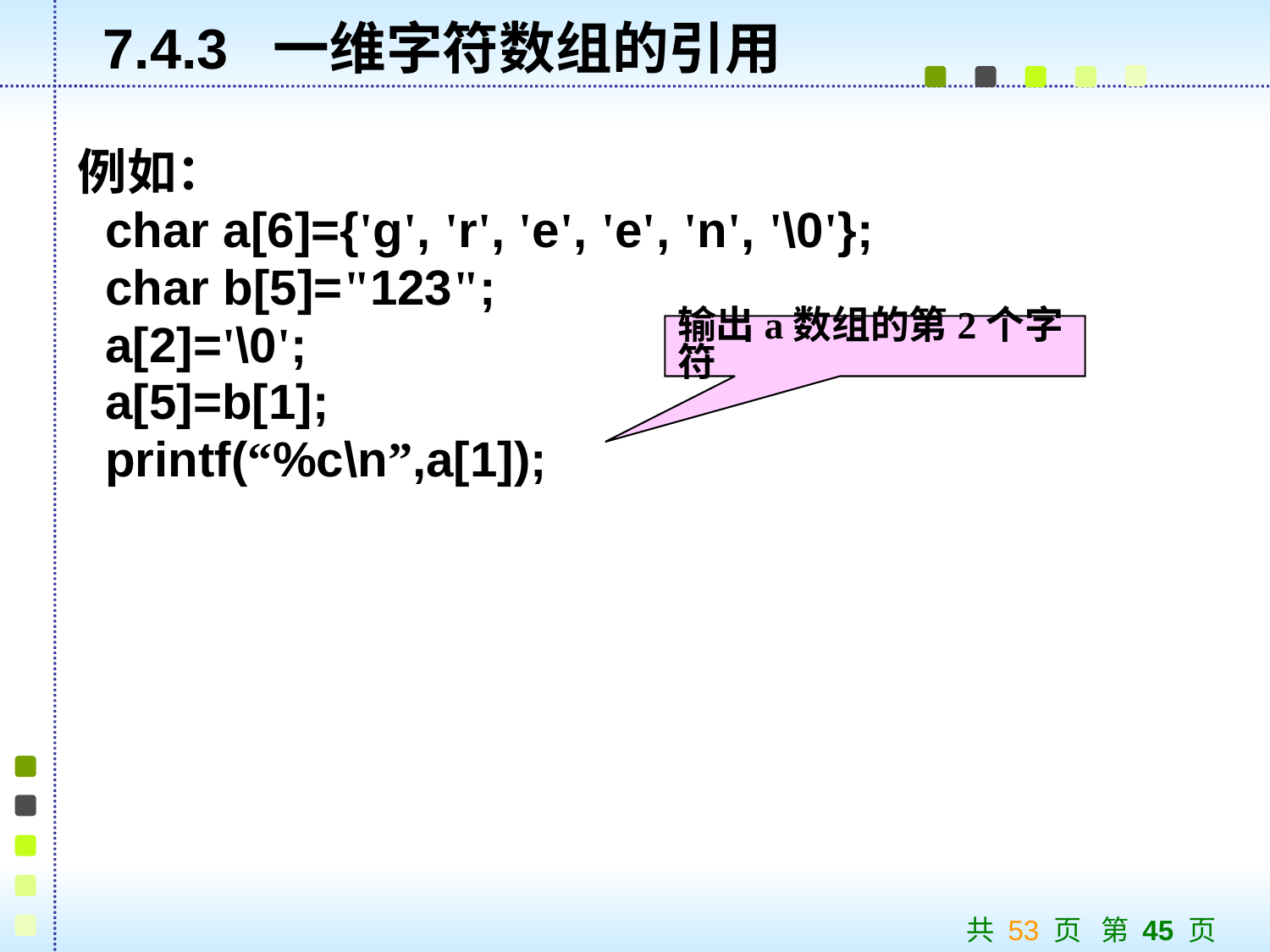

7.4.3  一维字符数组的引用
例如：
  char a[6]={'g', 'r', 'e', 'e', 'n', '\0'};
  char b[5]="123";
  a[2]='\0';
  a[5]=b[1];
  printf(“%c\n”,a[1]);

输出a数组的第2个字符
共 53 页   第 45 页